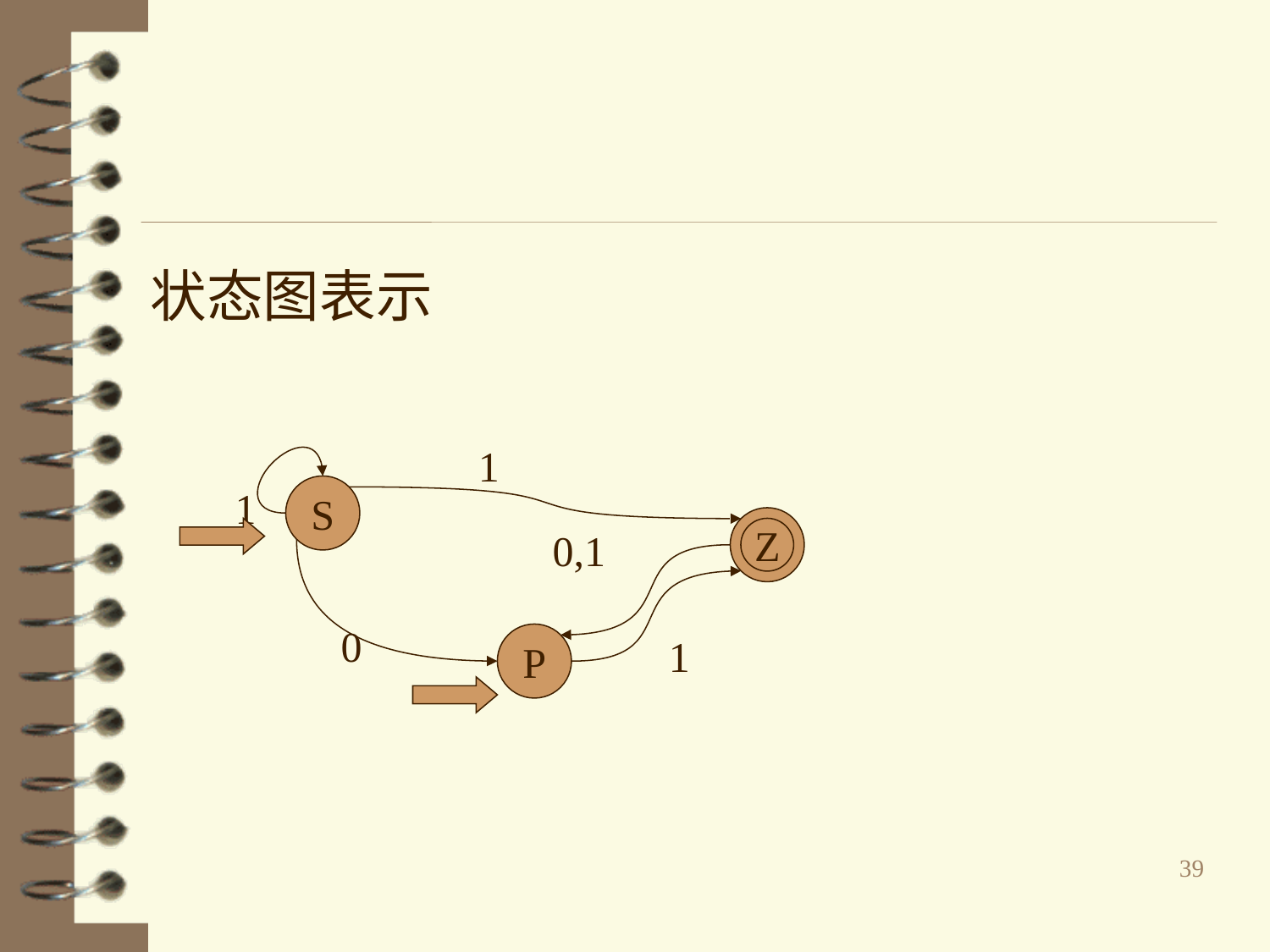

#
状态图表示

1
1
S
Z
0,1
0
P
1

39